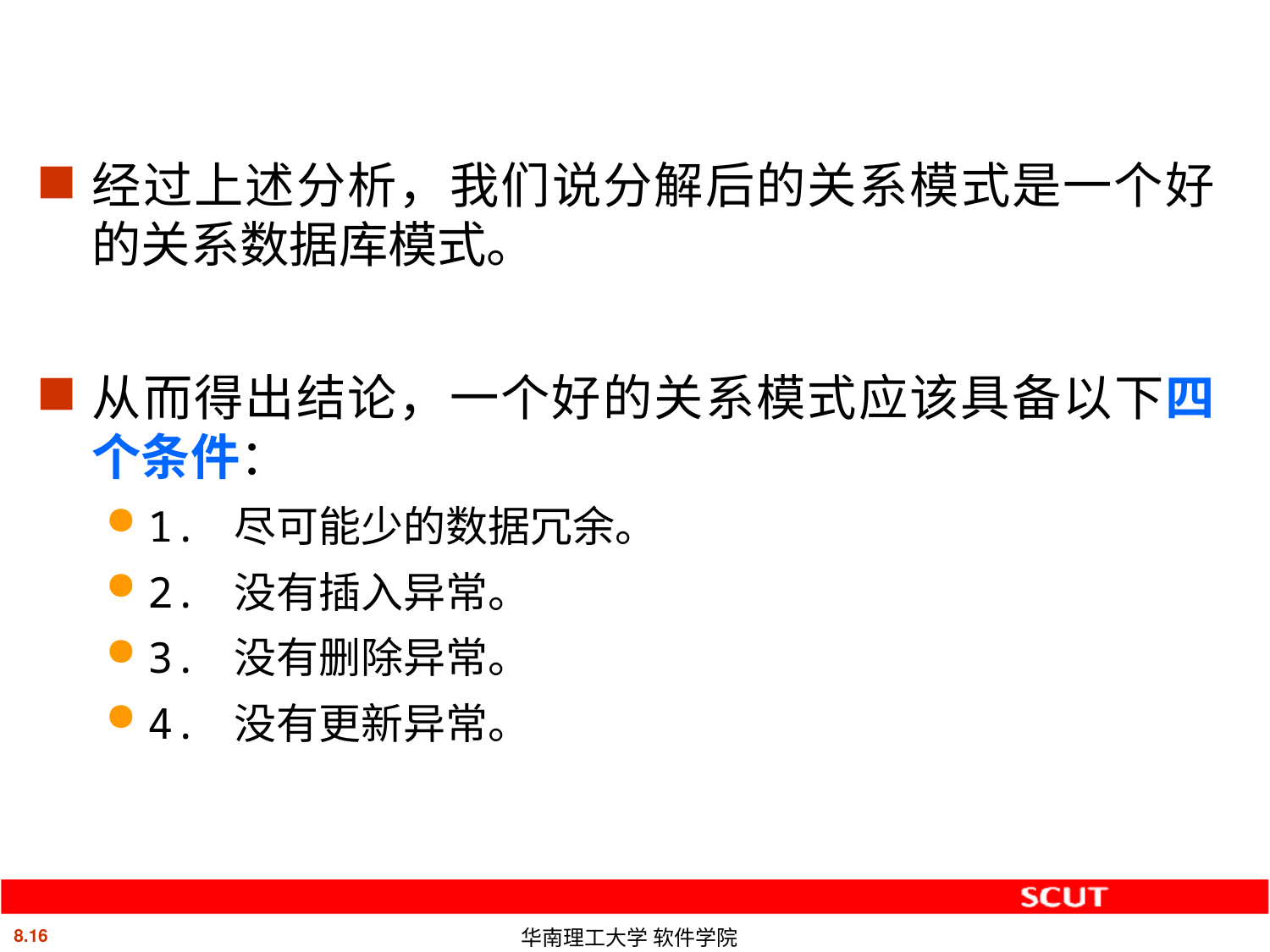

#
经过上述分析，我们说分解后的关系模式是一个好的关系数据库模式。

从而得出结论，一个好的关系模式应该具备以下四个条件：
1. 尽可能少的数据冗余。
2. 没有插入异常。
3. 没有删除异常。
4. 没有更新异常。